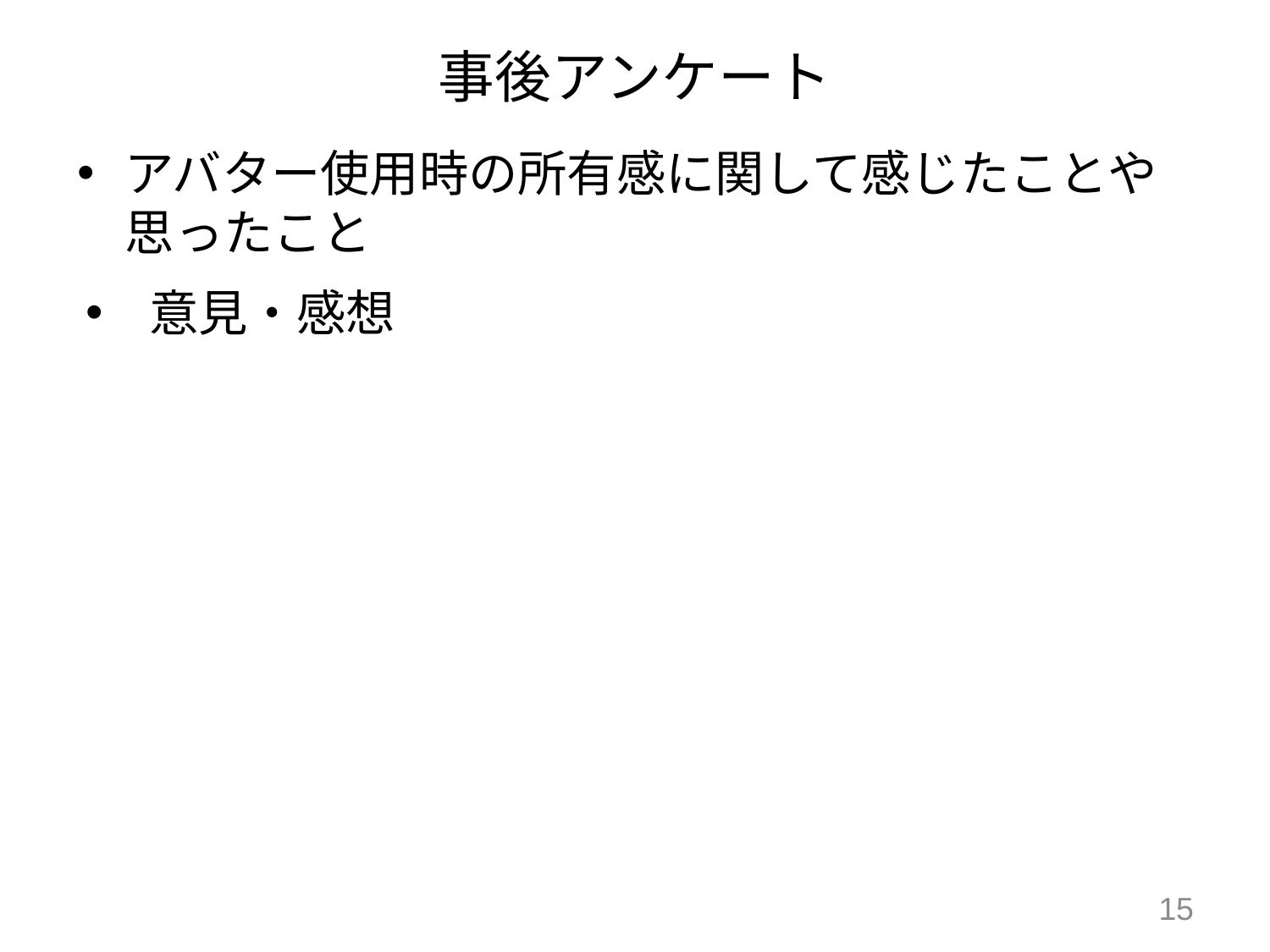

# 事後アンケート
アバター使用時の所有感に関して感じたことや思ったこと
意見・感想

15